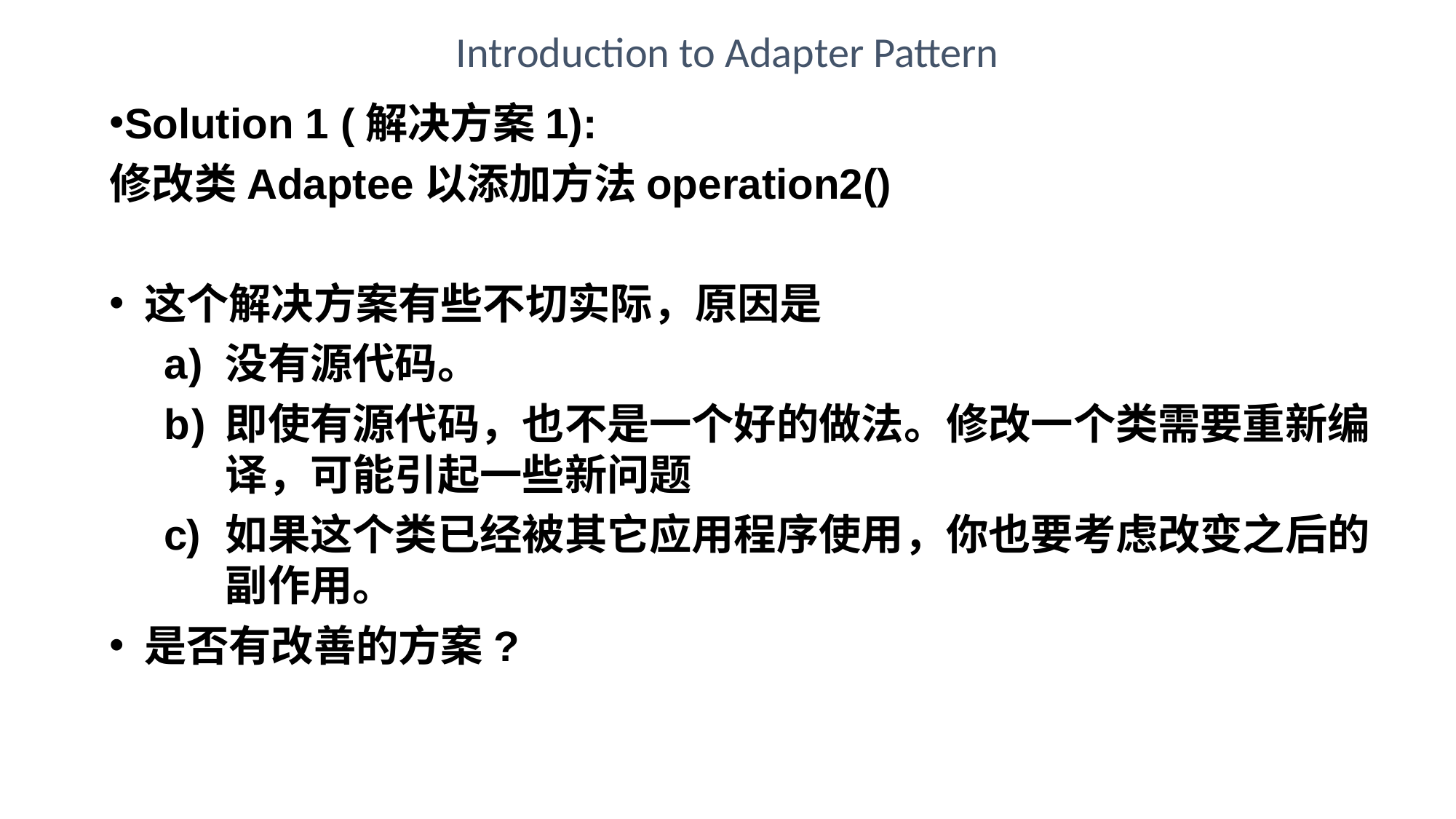

Introduction to Adapter Pattern
Solution 1 (解决方案1):
修改类Adaptee以添加方法operation2()

 这个解决方案有些不切实际，原因是
没有源代码。
即使有源代码，也不是一个好的做法。修改一个类需要重新编译，可能引起一些新问题
如果这个类已经被其它应用程序使用，你也要考虑改变之后的副作用。
 是否有改善的方案?
12